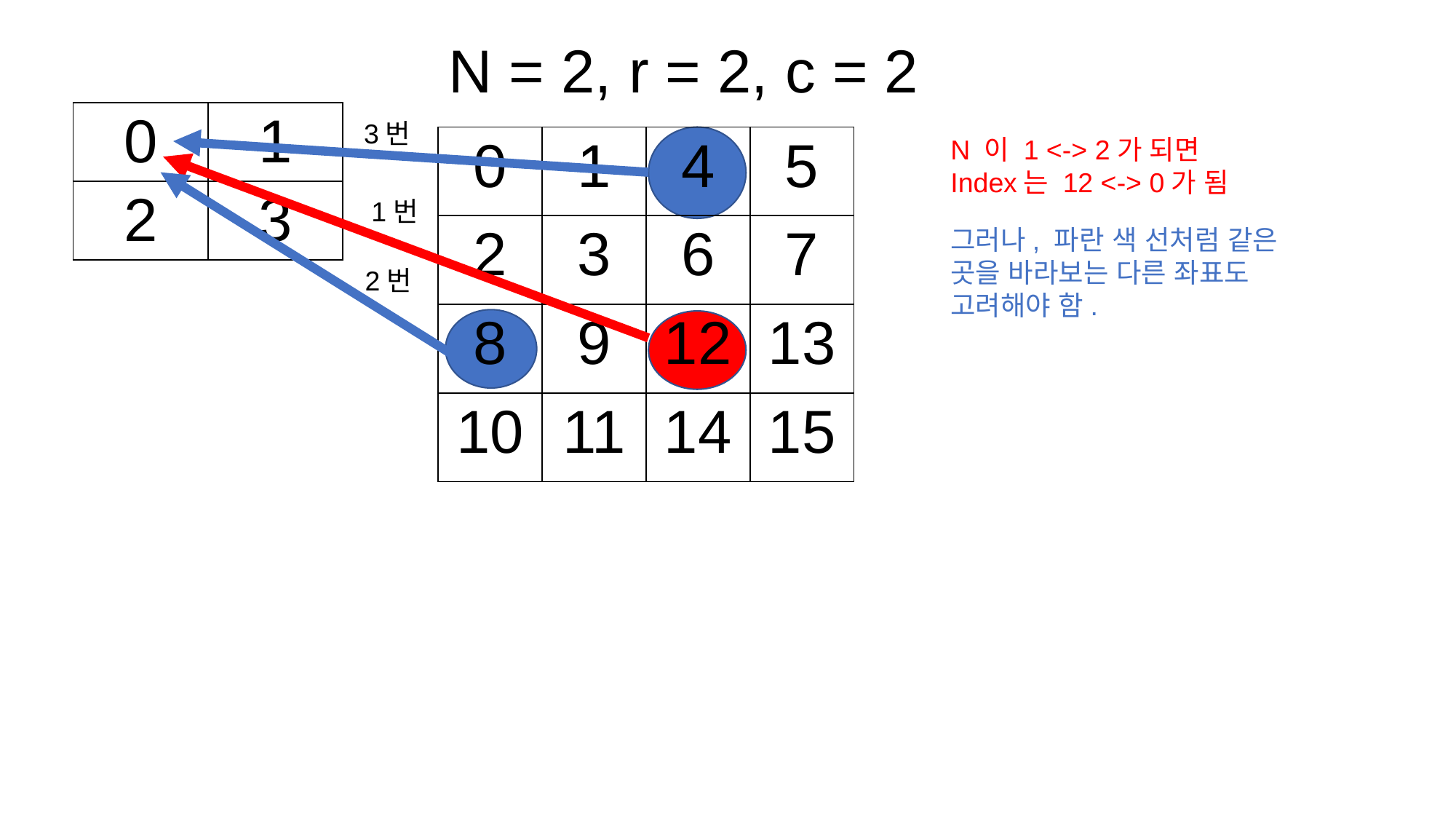

N = 2, r = 2, c = 2
| 0 | 1 |
| --- | --- |
| 2 | 3 |
3번
| 0 | 1 | 4 | 5 |
| --- | --- | --- | --- |
| 2 | 3 | 6 | 7 |
| 8 | 9 | 12 | 13 |
| 10 | 11 | 14 | 15 |

N 이 1 <-> 2가 되면
Index는 12 <-> 0가 됨
1번
그러나, 파란 색 선처럼 같은 곳을 바라보는 다른 좌표도 고려해야 함.
2번